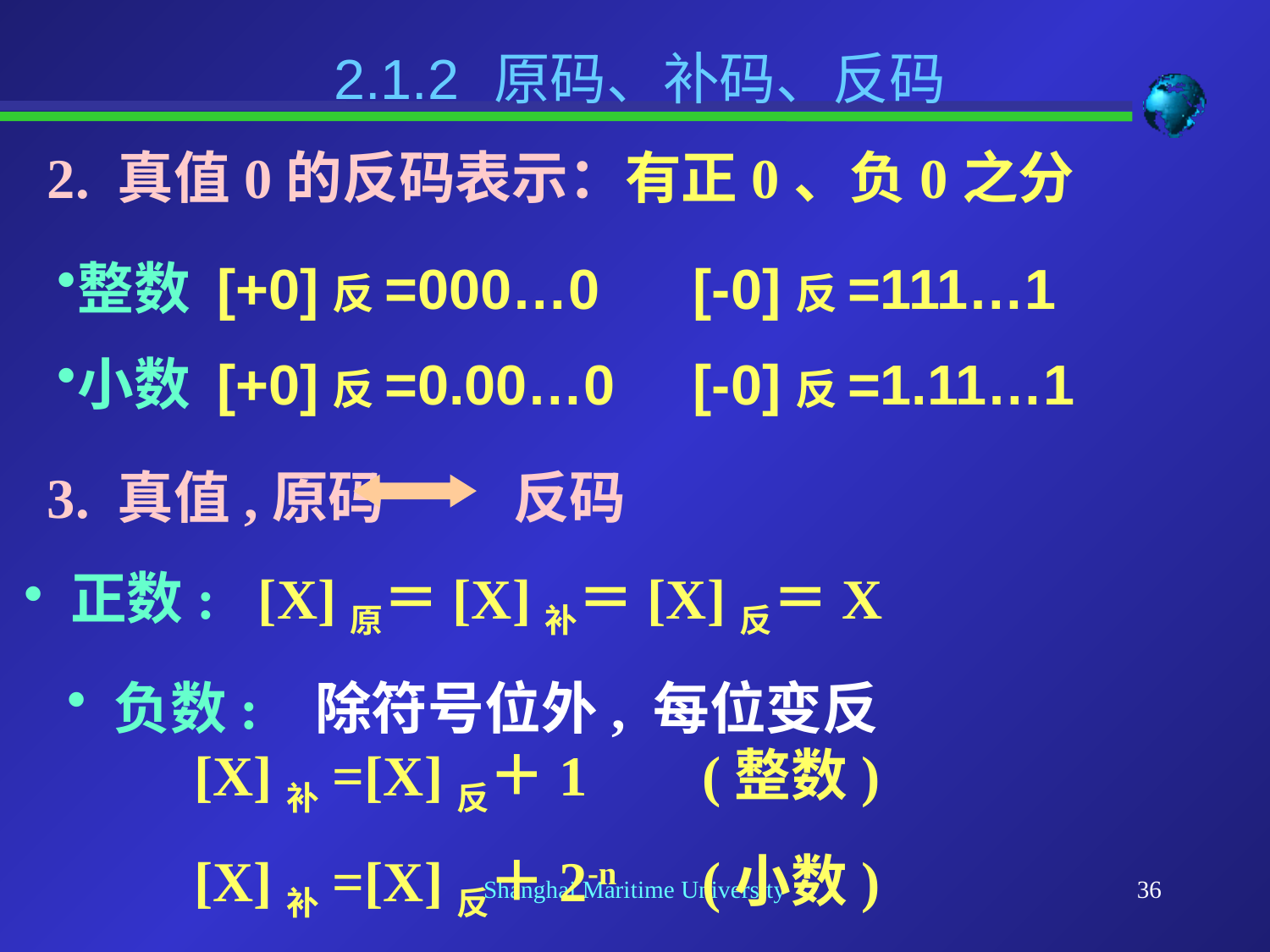

2.1.2 原码、补码、反码
2. 真值0的反码表示：有正0、负0之分
整数 [+0]反=000…0      [-0]反=111…1
小数 [+0]反=0.00…0     [-0]反=1.11…1
3. 真值,原码          反码

 正数:   [X]原＝[X]补＝[X]反＝X
 负数:   除符号位外, 每位变反
	[X]补=[X]反＋1	(整数)
	[X]补=[X]反＋2-n	(小数)
Shanghai Maritime University
36